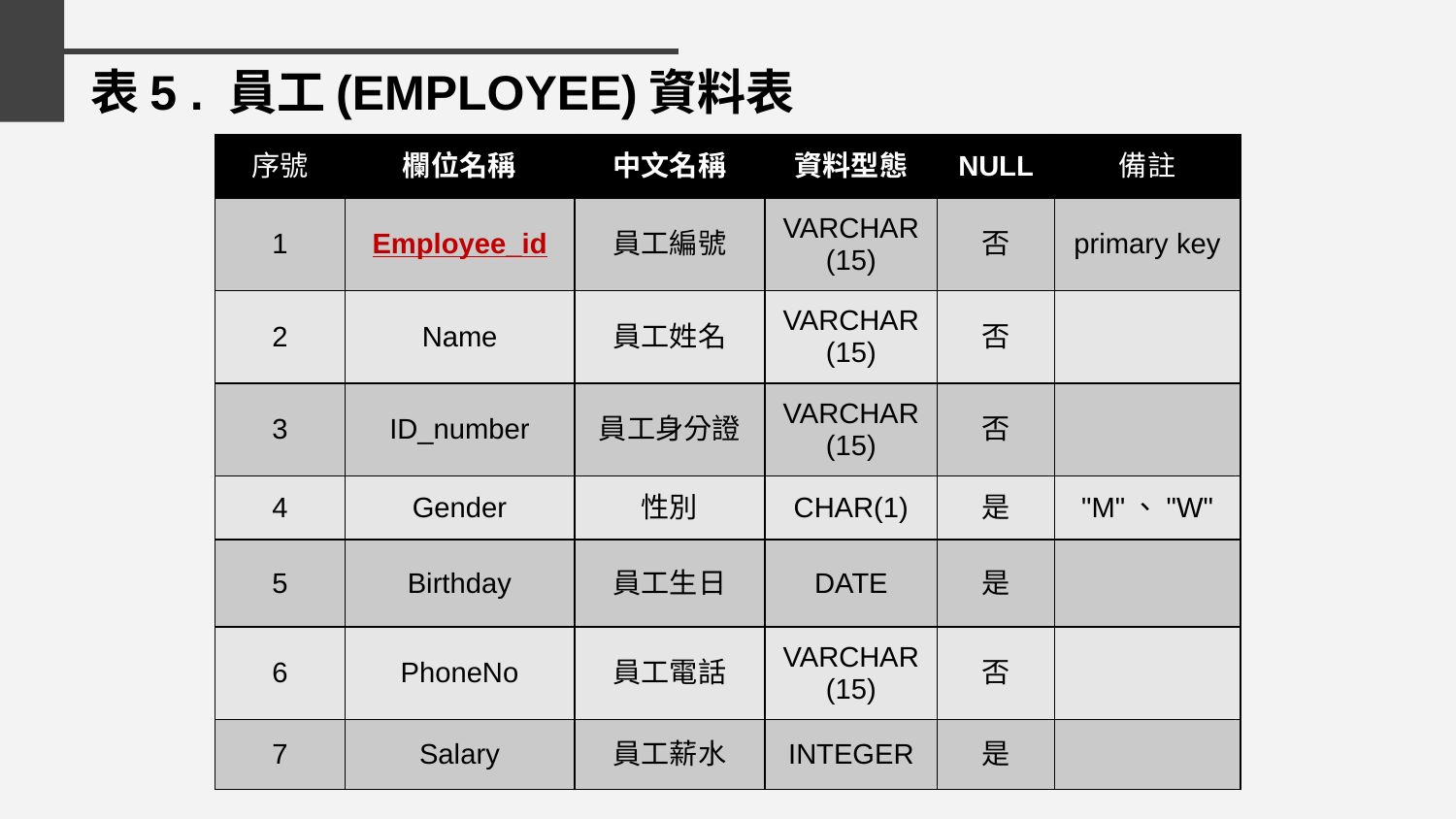

表5 . 員工(EMPLOYEE)資料表
| 序號 | 欄位名稱 | 中文名稱 | 資料型態 | NULL | 備註 |
| --- | --- | --- | --- | --- | --- |
| 1 | Employee\_id | 員工編號 | VARCHAR(15) | 否 | primary key |
| 2 | Name | 員工姓名 | VARCHAR(15) | 否 |  |
| 3 | ID\_number | 員工身分證 | VARCHAR(15) | 否 |  |
| 4 | Gender | 性別 | CHAR(1) | 是 | "M"、"W" |
| 5 | Birthday | 員工生日 | DATE | 是 |  |
| 6 | PhoneNo | 員工電話 | VARCHAR(15) | 否 |  |
| 7 | Salary | 員工薪水 | INTEGER | 是 |  |